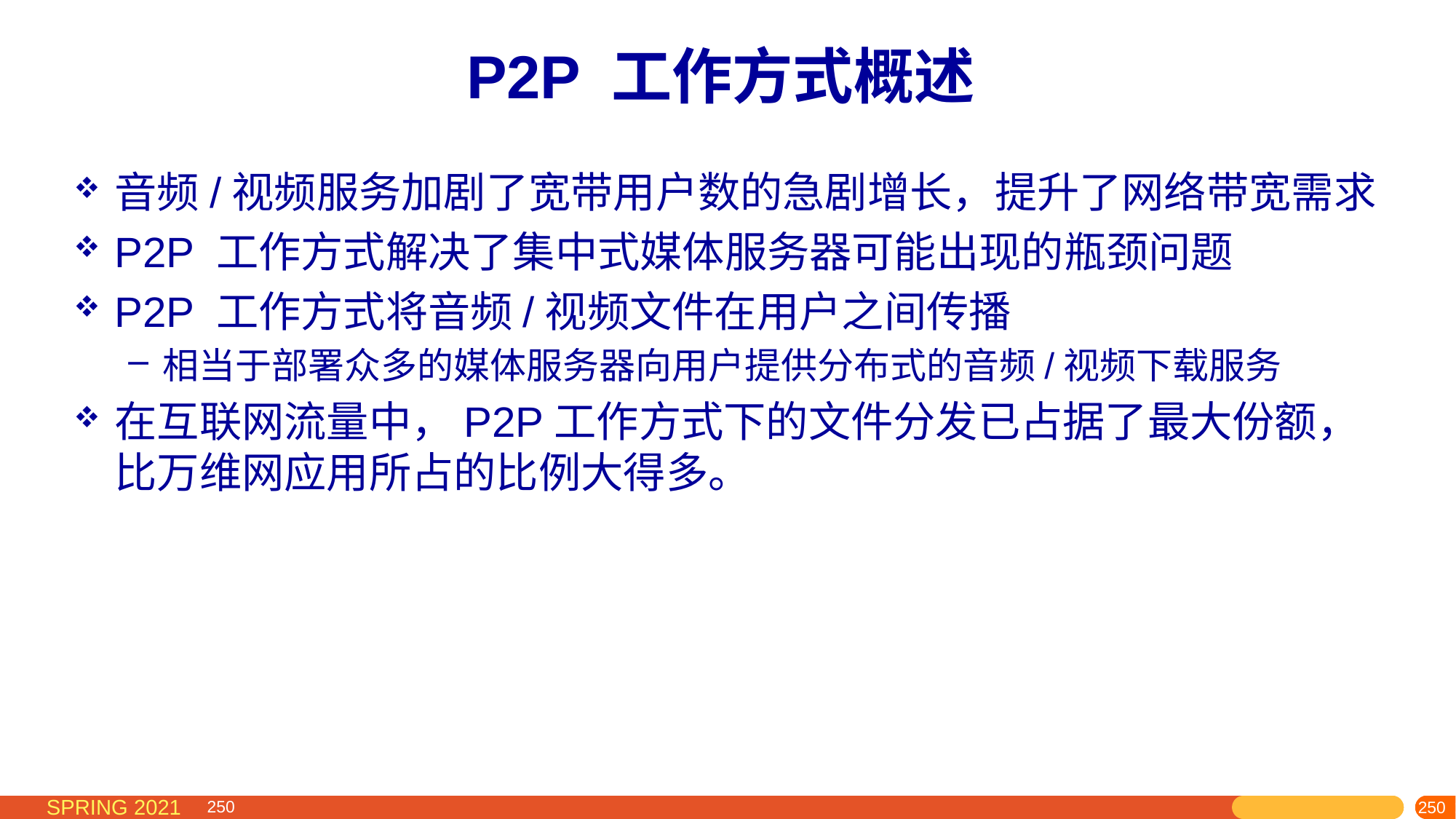

# P2P 工作方式概述
音频/视频服务加剧了宽带用户数的急剧增长，提升了网络带宽需求
P2P 工作方式解决了集中式媒体服务器可能出现的瓶颈问题
P2P 工作方式将音频/视频文件在用户之间传播
相当于部署众多的媒体服务器向用户提供分布式的音频/视频下载服务
在互联网流量中，P2P工作方式下的文件分发已占据了最大份额，比万维网应用所占的比例大得多。